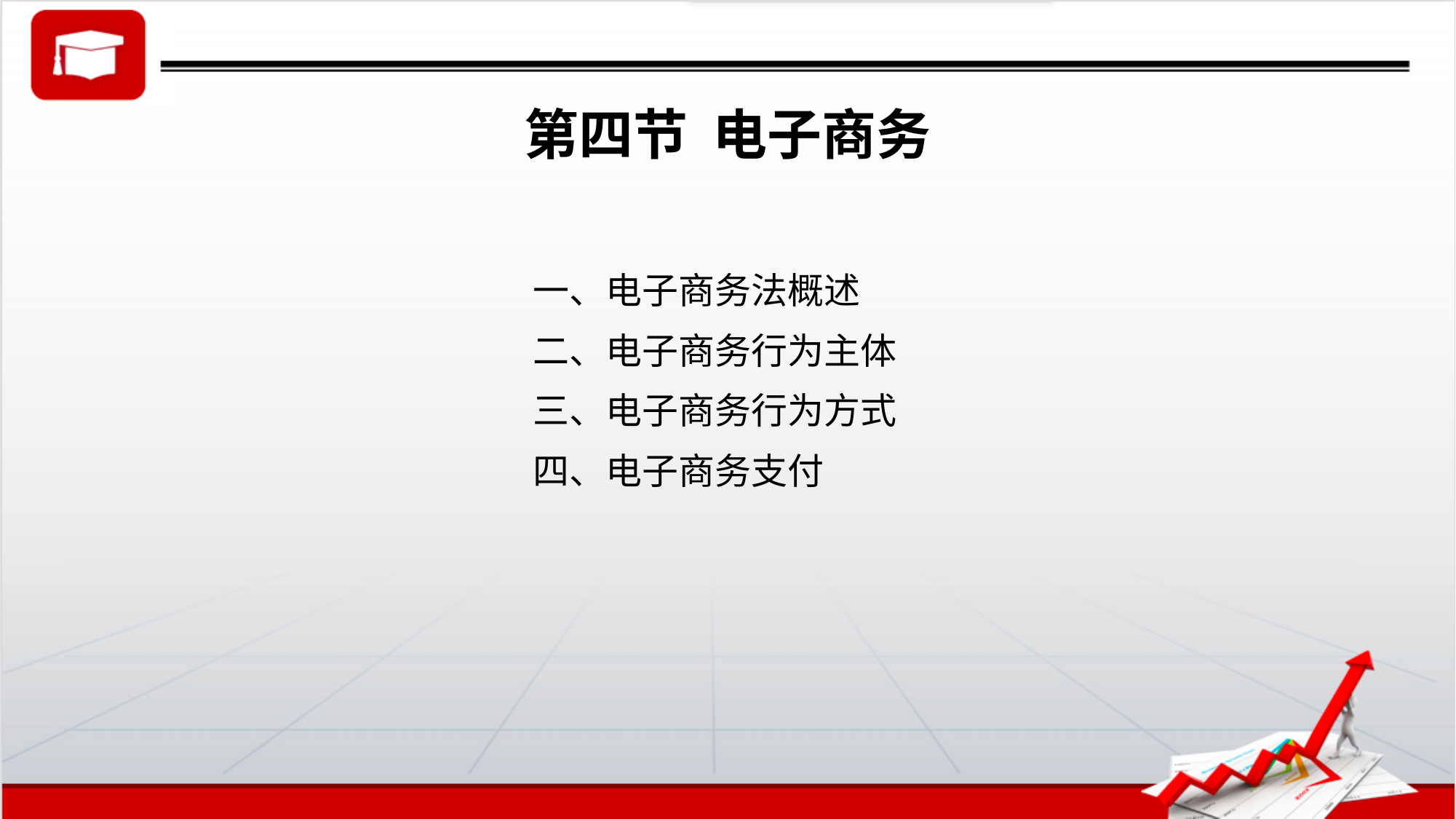

# 第四节  电子商务
一、电子商务法概述
二、电子商务行为主体
三、电子商务行为方式
四、电子商务支付